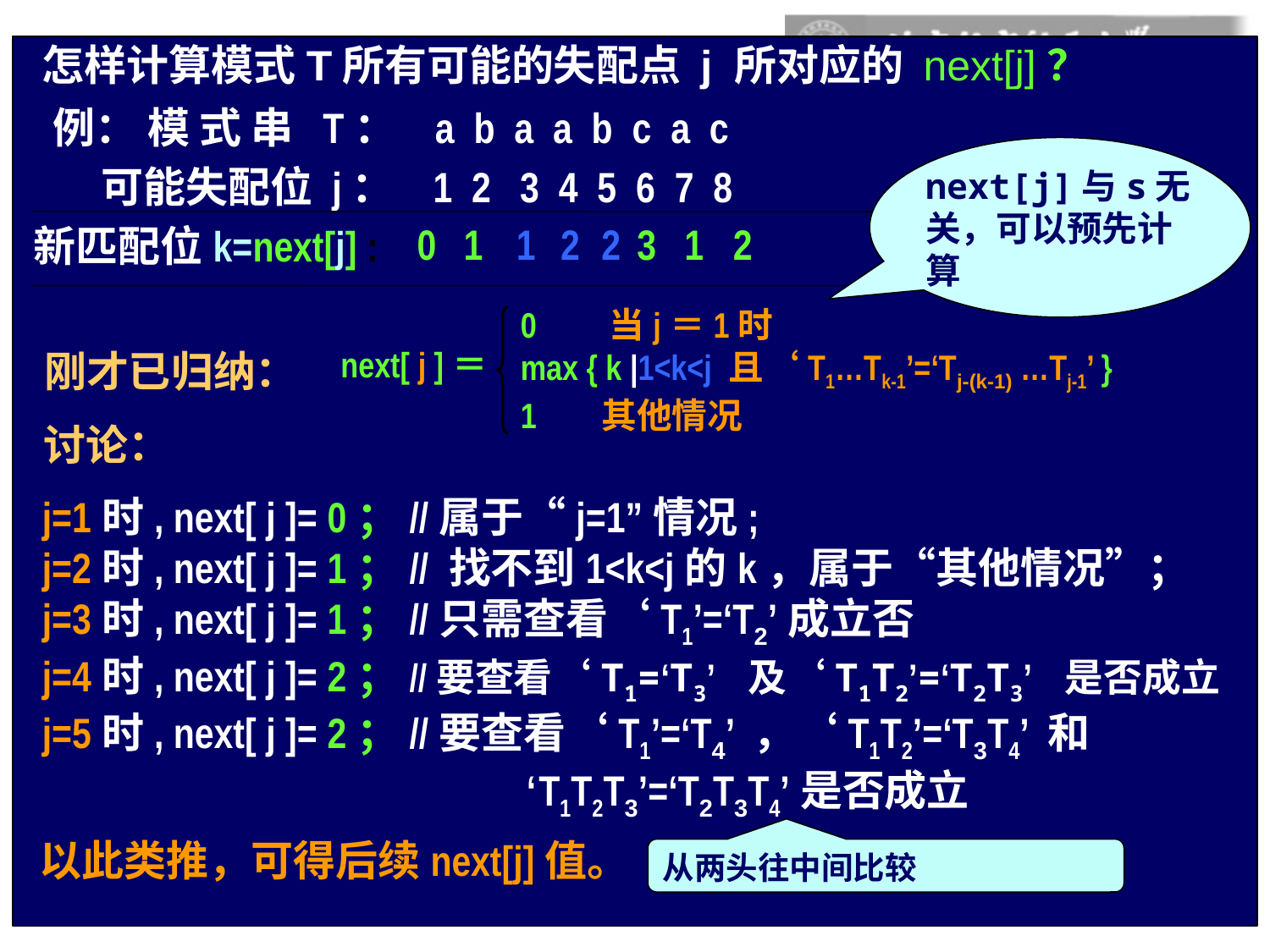

怎样计算模式T所有可能的失配点 j 所对应的 next[j]？

 例： 模 式 串  T：   a  b  a  a  b  c  a  c
      可能失配位 j：   1  2   3  4  5  6  7  8
新匹配位k=next[j] :
next[j]与s无关，可以预先计算

0
1
1
 2
2
3
1
2

0        当j＝1时
max { k |1<k<j 且‘T1…Tk-1’=‘Tj-(k-1) …Tj-1’ }
1       其他情况

next[ j ]＝
刚才已归纳：
讨论：
j=1时, next[ j ]= 0；//属于“j=1”情况;
j=2时, next[ j ]= 1；// 找不到1<k<j的k，属于“其他情况”；
j=3时, next[ j ]= 1；//只需查看‘T1’=‘T2’成立否
j=4时, next[ j ]= 2；//要查看‘T1=‘T3’ 及‘T1T2’=‘T2T3’ 是否成立
j=5时, next[ j ]= 2；//要查看‘T1’=‘T4’ ，‘T1T2’=‘T3T4’ 和
                                                  ‘T1T2T3’=‘T2T3T4’是否成立

以此类推，可得后续next[j]值。
从两头往中间比较